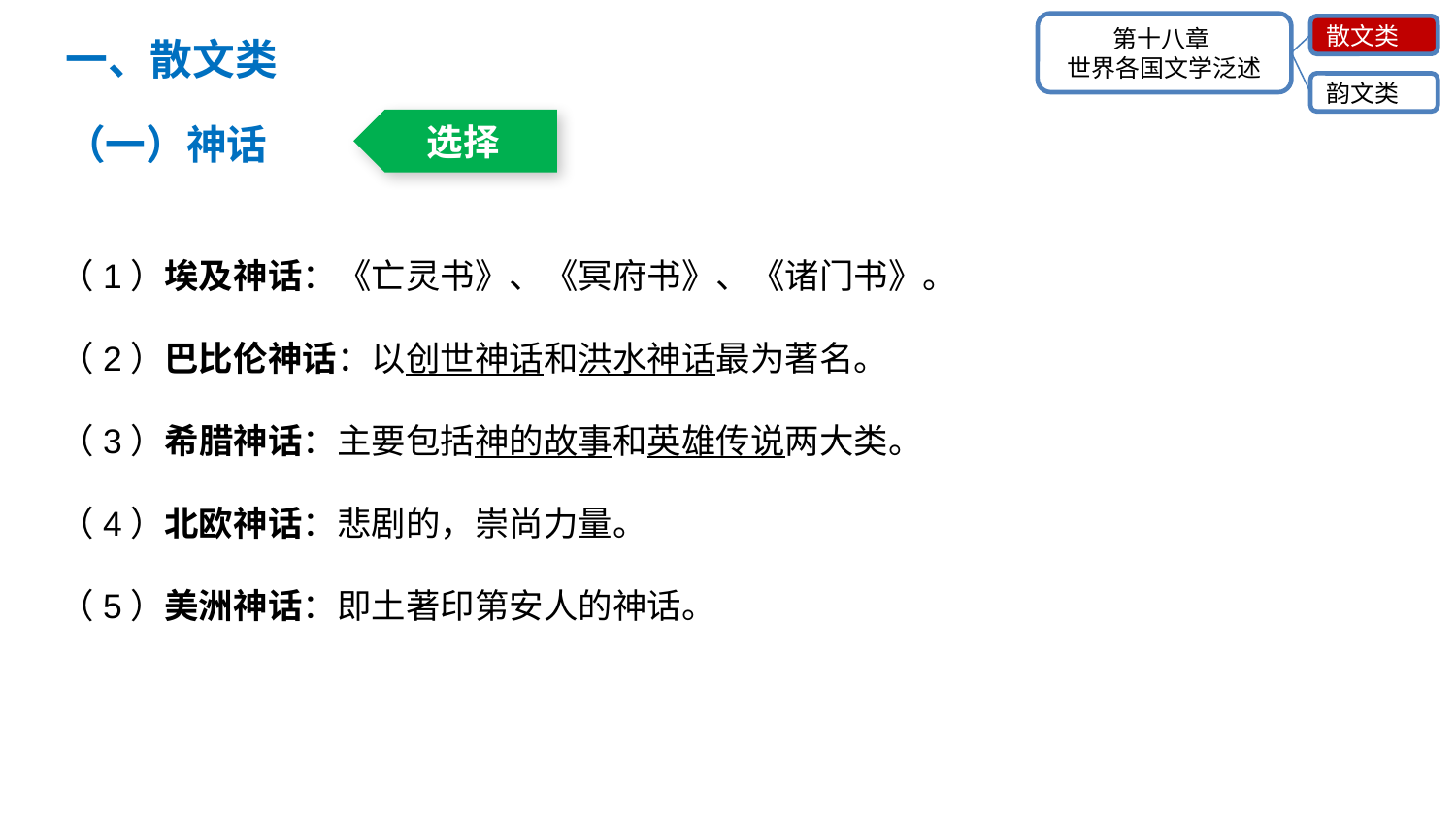

一、散文类
第十八章
世界各国文学泛述
散文类
韵文类
（一）神话
选择
（1）埃及神话：《亡灵书》、《冥府书》、《诸门书》。
（2）巴比伦神话：以创世神话和洪水神话最为著名。
（3）希腊神话：主要包括神的故事和英雄传说两大类。
（4）北欧神话：悲剧的，崇尚力量。
（5）美洲神话：即土著印第安人的神话。